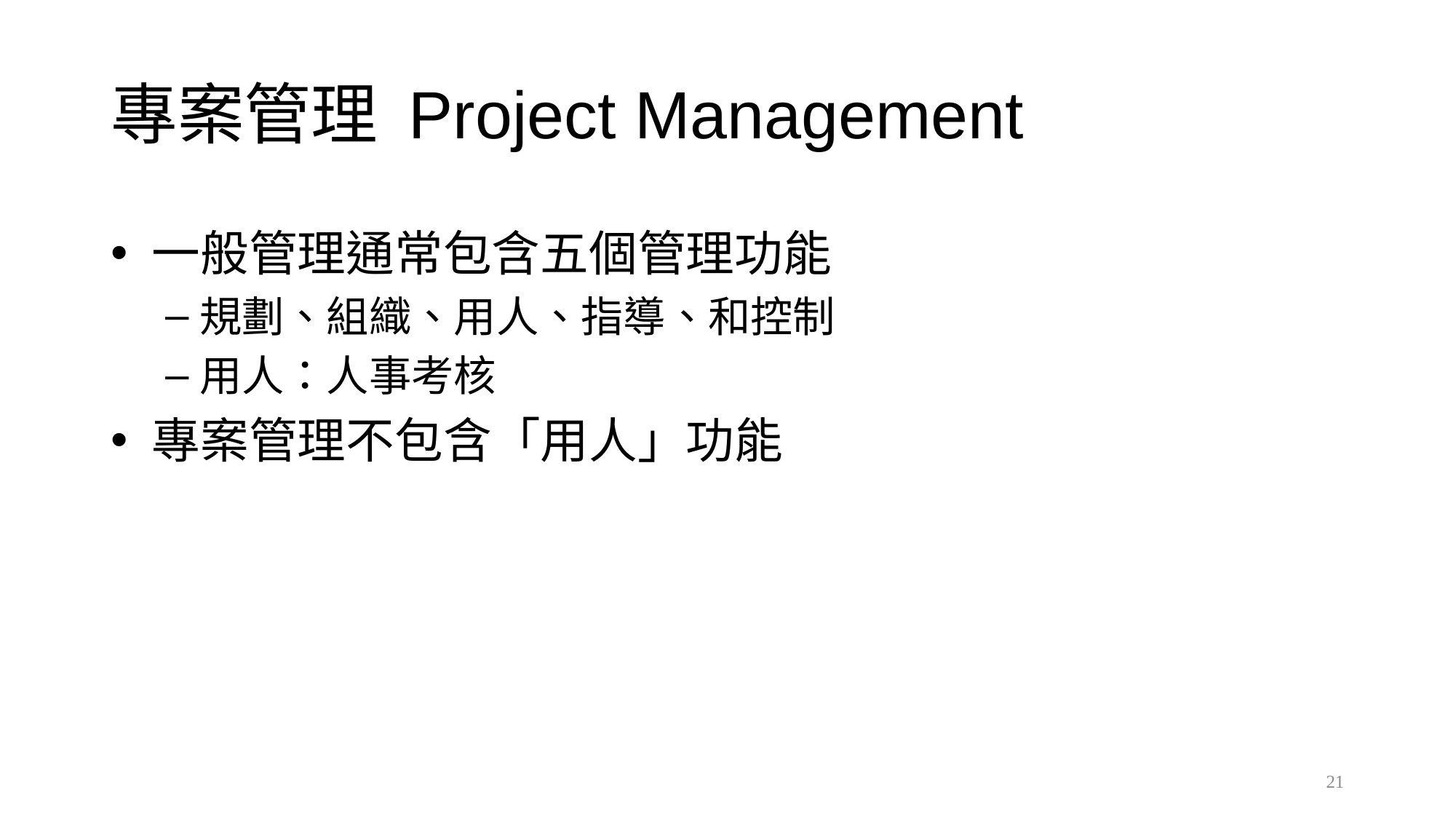

# 專案管理 Project Management
一般管理通常包含五個管理功能
規劃、組織、用人、指導、和控制
用人：人事考核
專案管理不包含「用人」功能

21